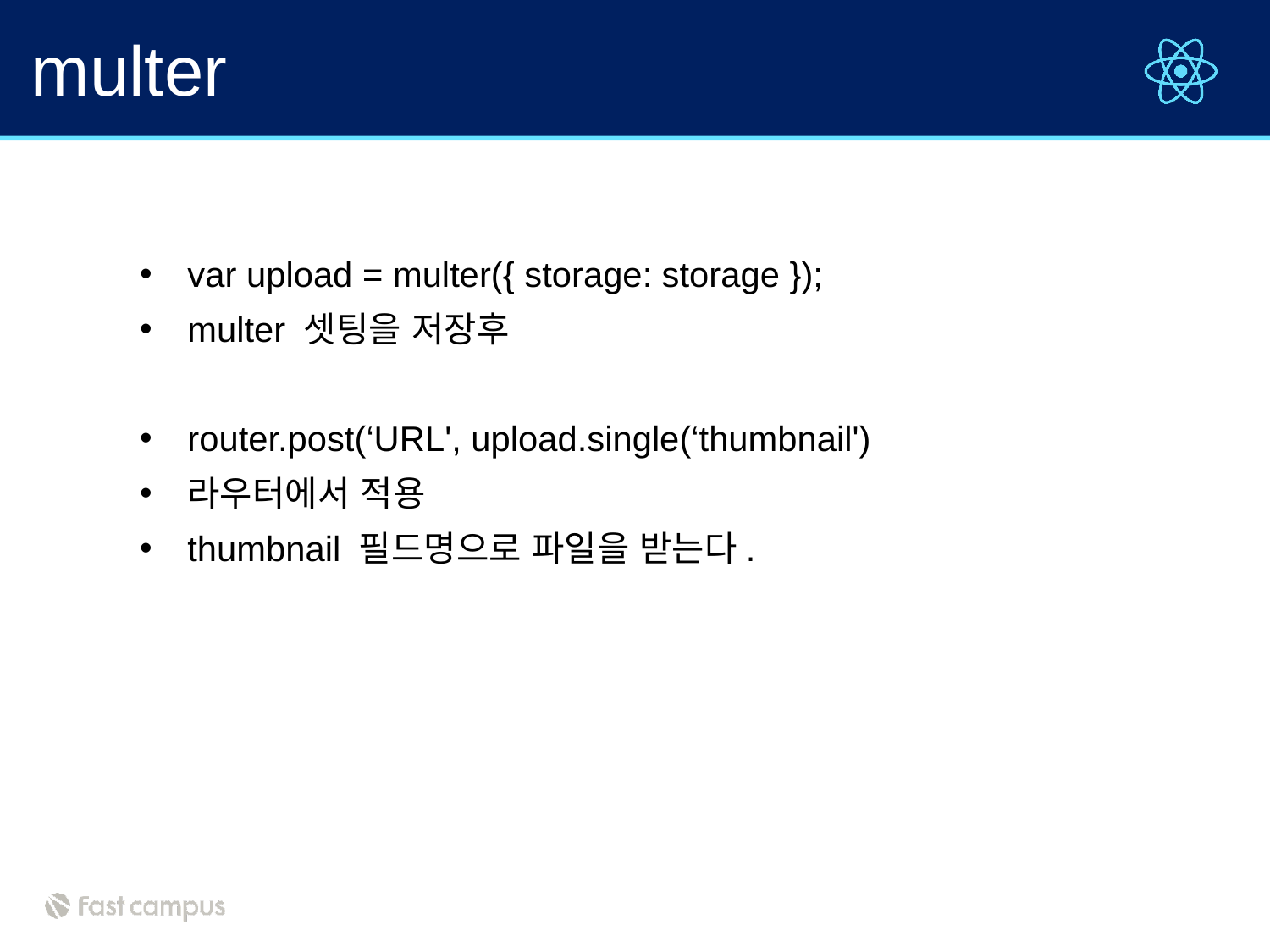

# multer
var upload = multer({ storage: storage });
multer 셋팅을 저장후

router.post(‘URL', upload.single(‘thumbnail')
라우터에서 적용
thumbnail 필드명으로 파일을 받는다.